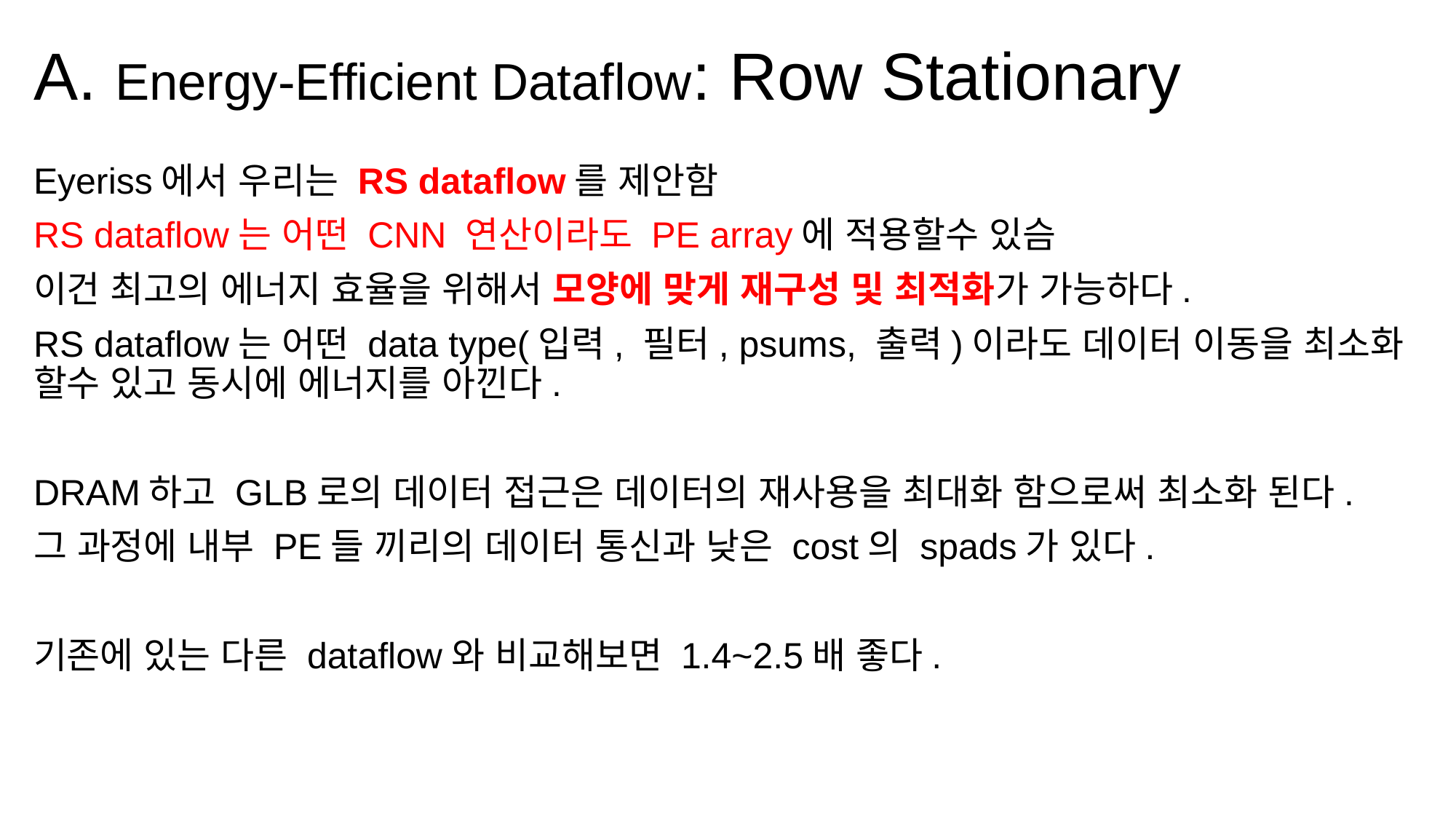

# A. Energy-Efficient Dataflow: Row Stationary
Eyeriss에서 우리는 RS dataflow를 제안함
RS dataflow는 어떤 CNN 연산이라도 PE array에 적용할수 있슴
이건 최고의 에너지 효율을 위해서 모양에 맞게 재구성 및 최적화가 가능하다.
RS dataflow는 어떤 data type(입력, 필터, psums, 출력)이라도 데이터 이동을 최소화 할수 있고 동시에 에너지를 아낀다.

DRAM하고 GLB로의 데이터 접근은 데이터의 재사용을 최대화 함으로써 최소화 된다.
그 과정에 내부 PE들 끼리의 데이터 통신과 낮은 cost의 spads가 있다.

기존에 있는 다른 dataflow와 비교해보면 1.4~2.5배 좋다.